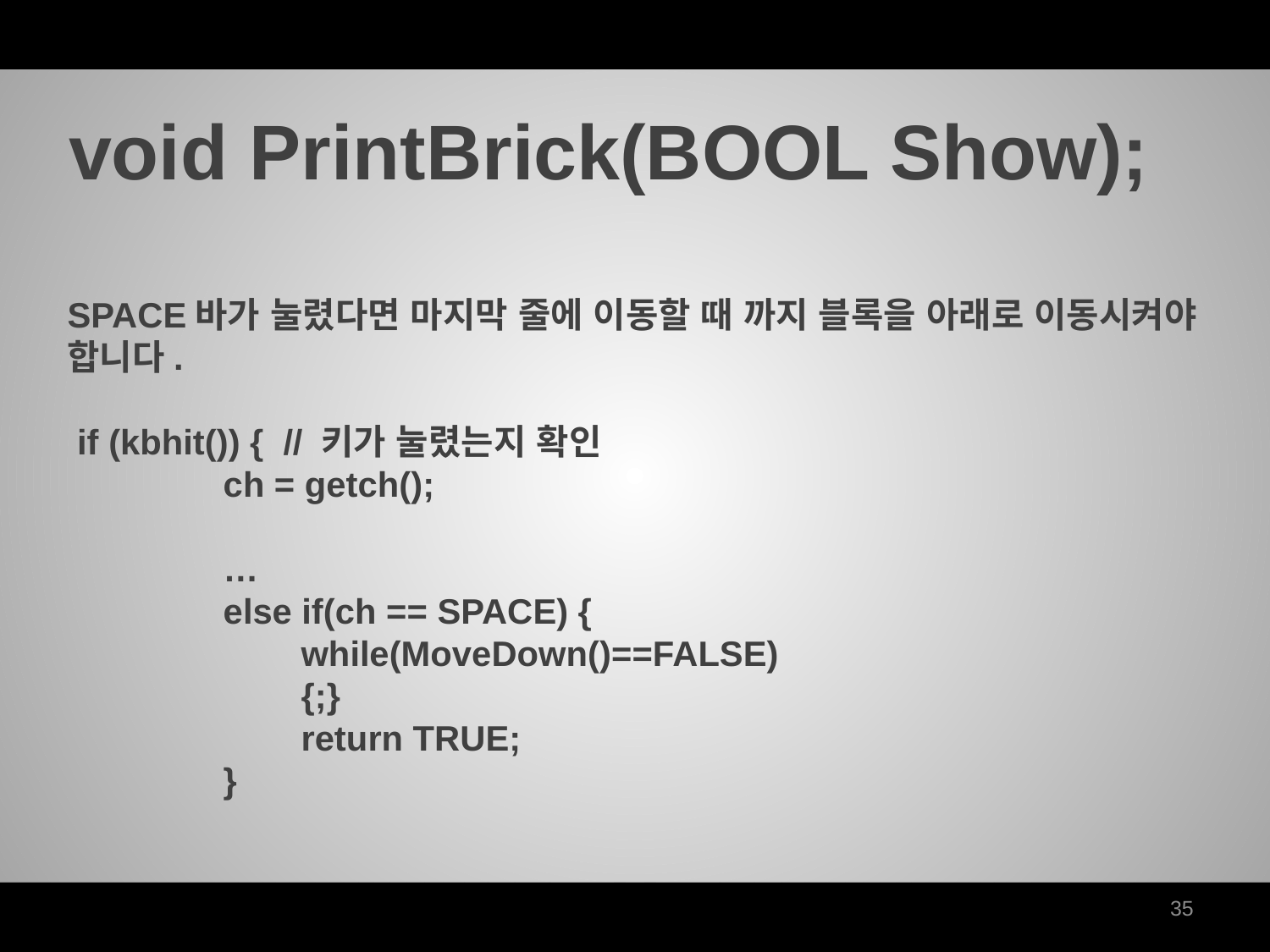

void PrintBrick(BOOL Show);
SPACE바가 눌렸다면 마지막 줄에 이동할 때 까지 블록을 아래로 이동시켜야 합니다.

 if (kbhit()) {  // 키가 눌렸는지 확인
                ch = getch();

                …
                else if(ch == SPACE) {
                        while(MoveDown()==FALSE)
                        {;}
                        return TRUE;
                }
35